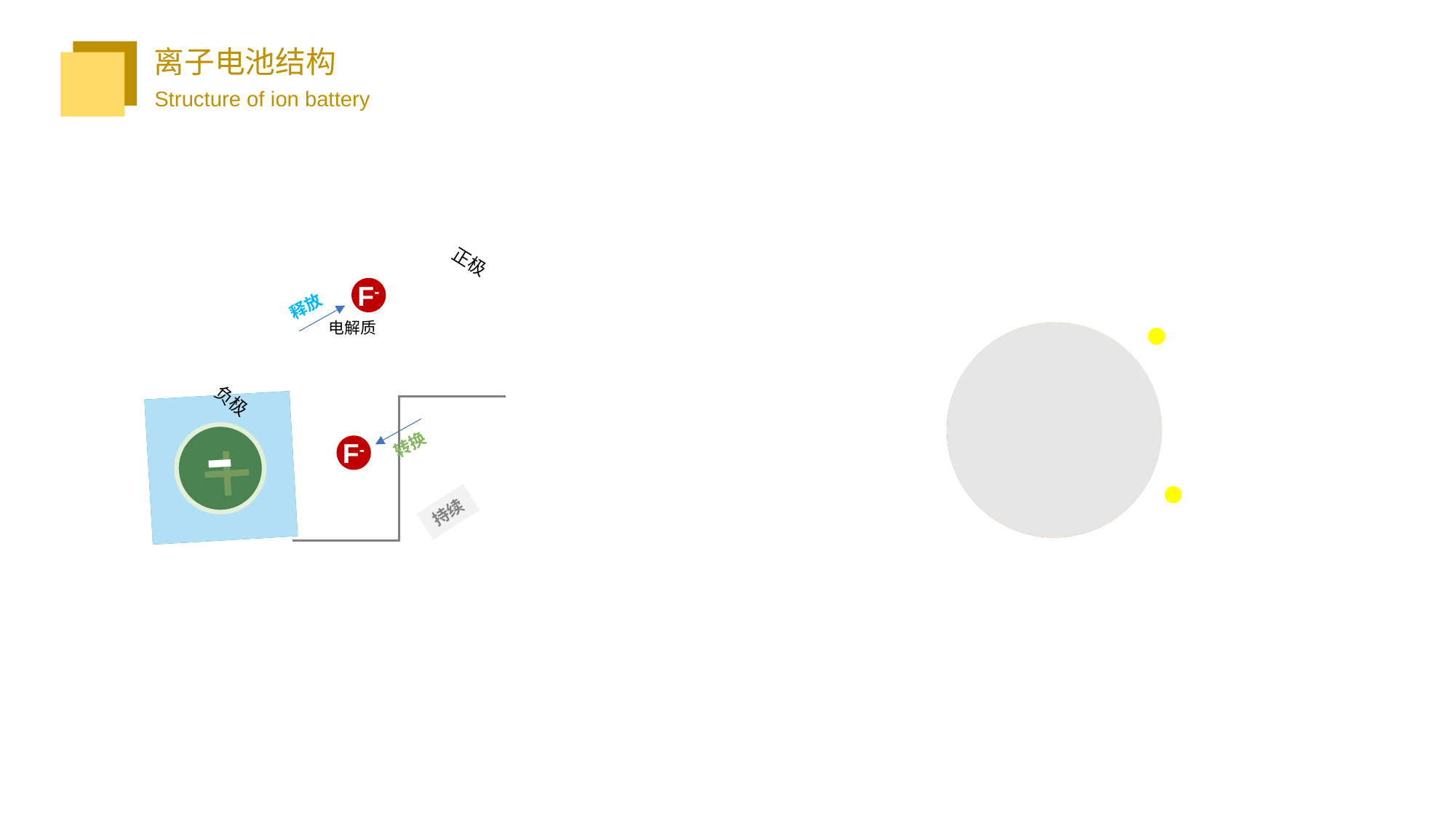

离子电池结构

 Structure of ion battery
正极
F-

释放
电解质
负极

-
+
转换
F-

持续